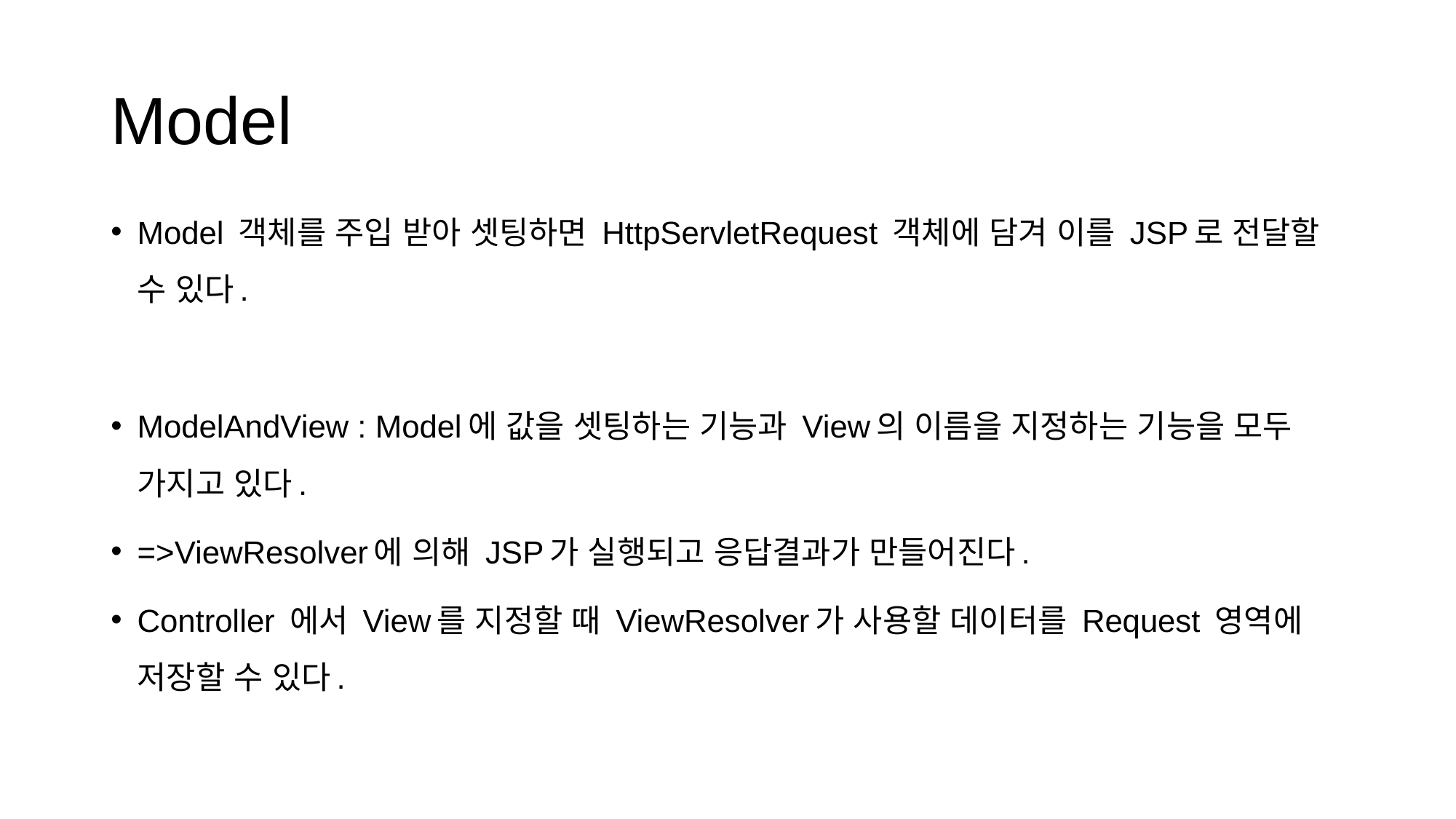

# Model
Model 객체를 주입 받아 셋팅하면 HttpServletRequest 객체에 담겨 이를 JSP로 전달할 수 있다.

ModelAndView : Model에 값을 셋팅하는 기능과 View의 이름을 지정하는 기능을 모두 가지고 있다.
=>ViewResolver에 의해 JSP가 실행되고 응답결과가 만들어진다.
Controller 에서 View를 지정할 때 ViewResolver가 사용할 데이터를 Request 영역에 저장할 수 있다.